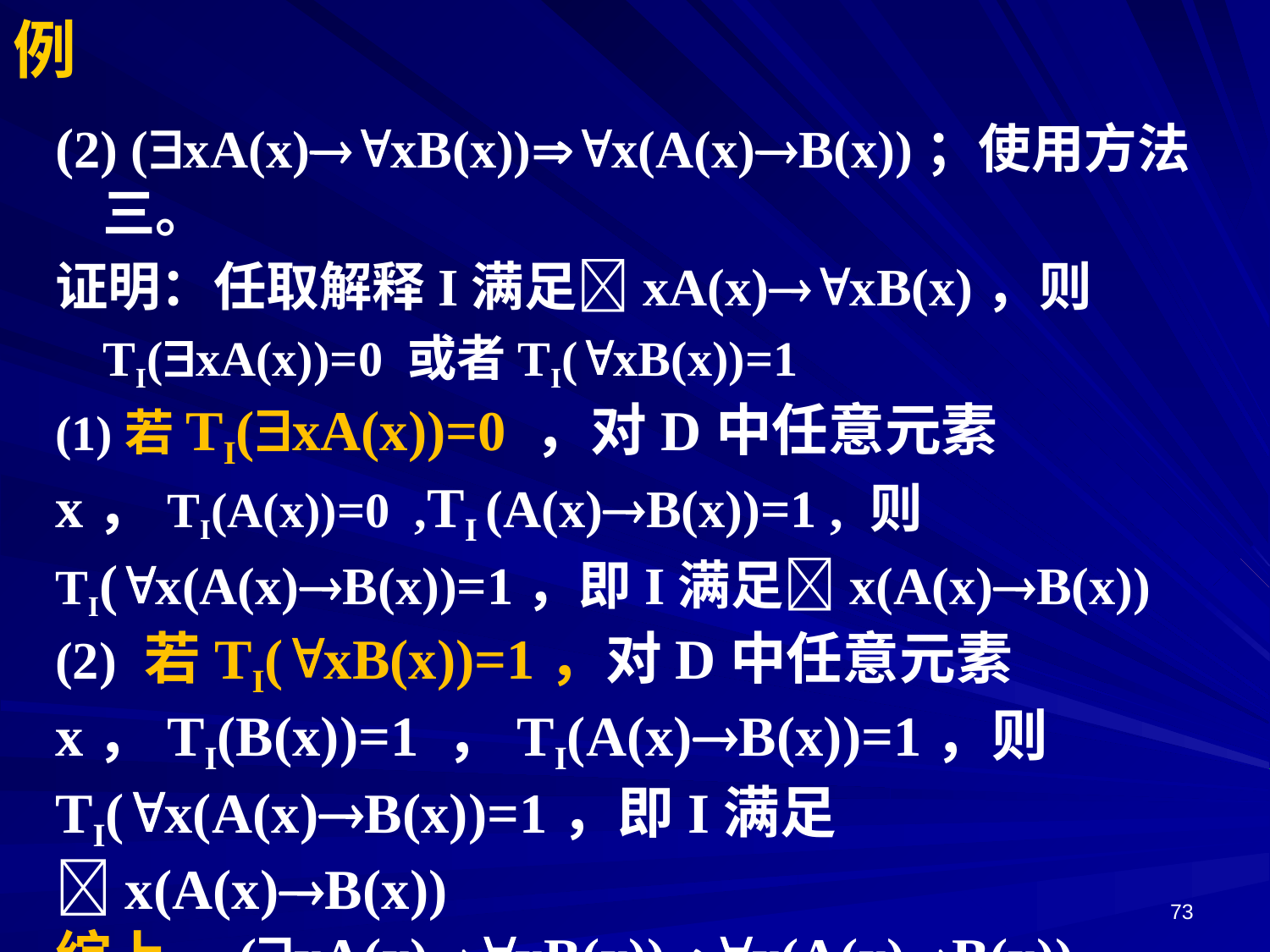

# 例
(2) (∃xA(x)→∀xB(x))⇒∀x(A(x)→B(x))；使用方法三。
证明：任取解释I满足∃xA(x)→∀xB(x)，则
TI(∃xA(x))=0 或者TI(∀xB(x))=1
(1)若TI(∃xA(x))=0 ，对D中任意元素x，TI(A(x))=0  ,TI (A(x)→B(x))=1 , 则TI(∀x(A(x)→B(x))=1，即I满足∀x(A(x)→B(x))
(2) 若TI(∀xB(x))=1，对D中任意元素x，TI(B(x))=1 ，TI(A(x)→B(x))=1，则
TI(∀x(A(x)→B(x))=1，即I满足∀x(A(x)→B(x))
综上，(∃xA(x)→∀xB(x))⇒∀x(A(x)→B(x))

73